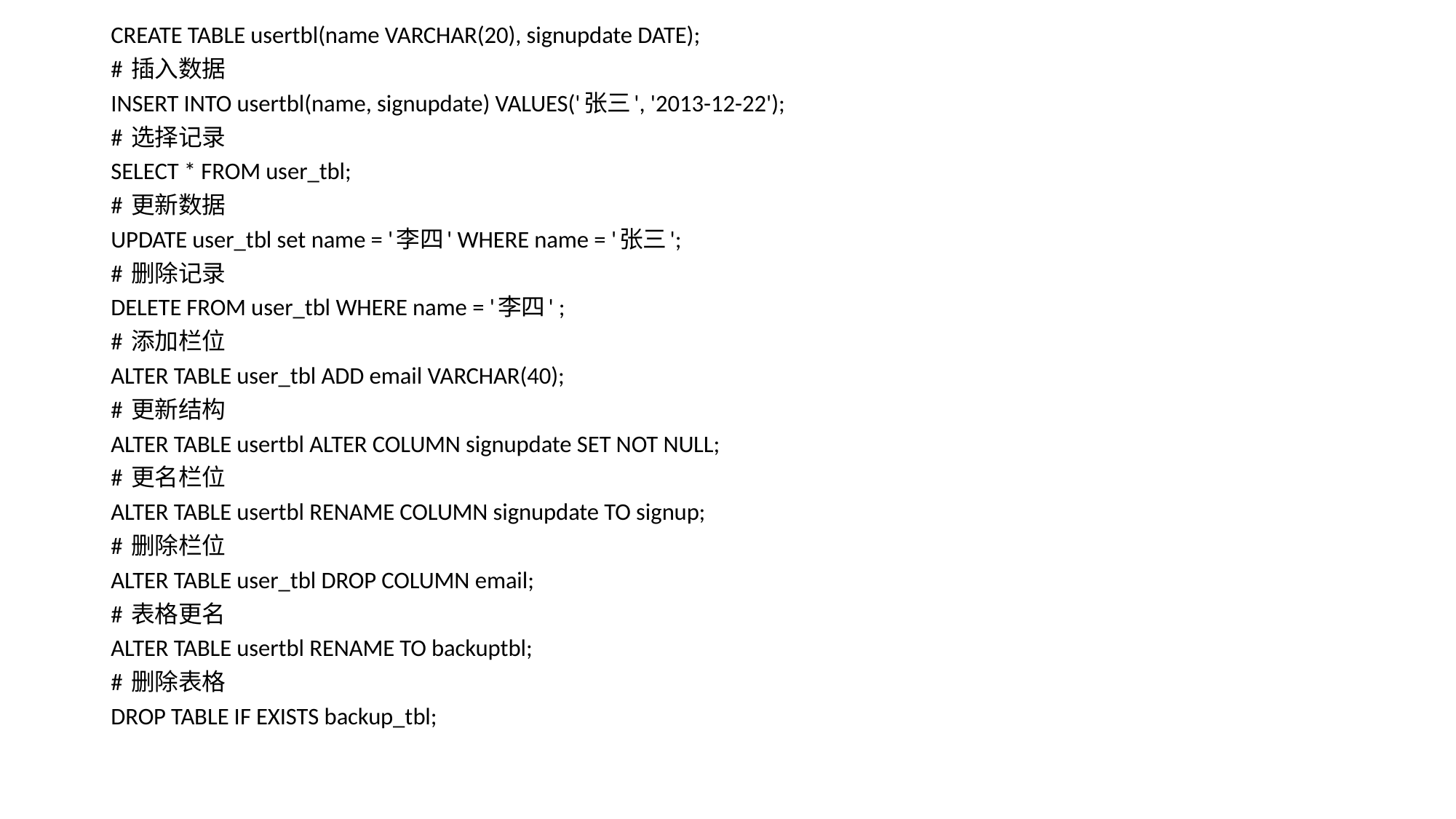

CREATE TABLE usertbl(name VARCHAR(20), signupdate DATE);
# 插入数据
INSERT INTO usertbl(name, signupdate) VALUES('张三', '2013-12-22');
# 选择记录
SELECT * FROM user_tbl;
# 更新数据
UPDATE user_tbl set name = '李四' WHERE name = '张三';
# 删除记录
DELETE FROM user_tbl WHERE name = '李四' ;
# 添加栏位
ALTER TABLE user_tbl ADD email VARCHAR(40);
# 更新结构
ALTER TABLE usertbl ALTER COLUMN signupdate SET NOT NULL;
# 更名栏位
ALTER TABLE usertbl RENAME COLUMN signupdate TO signup;
# 删除栏位
ALTER TABLE user_tbl DROP COLUMN email;
# 表格更名
ALTER TABLE usertbl RENAME TO backuptbl;
# 删除表格
DROP TABLE IF EXISTS backup_tbl;